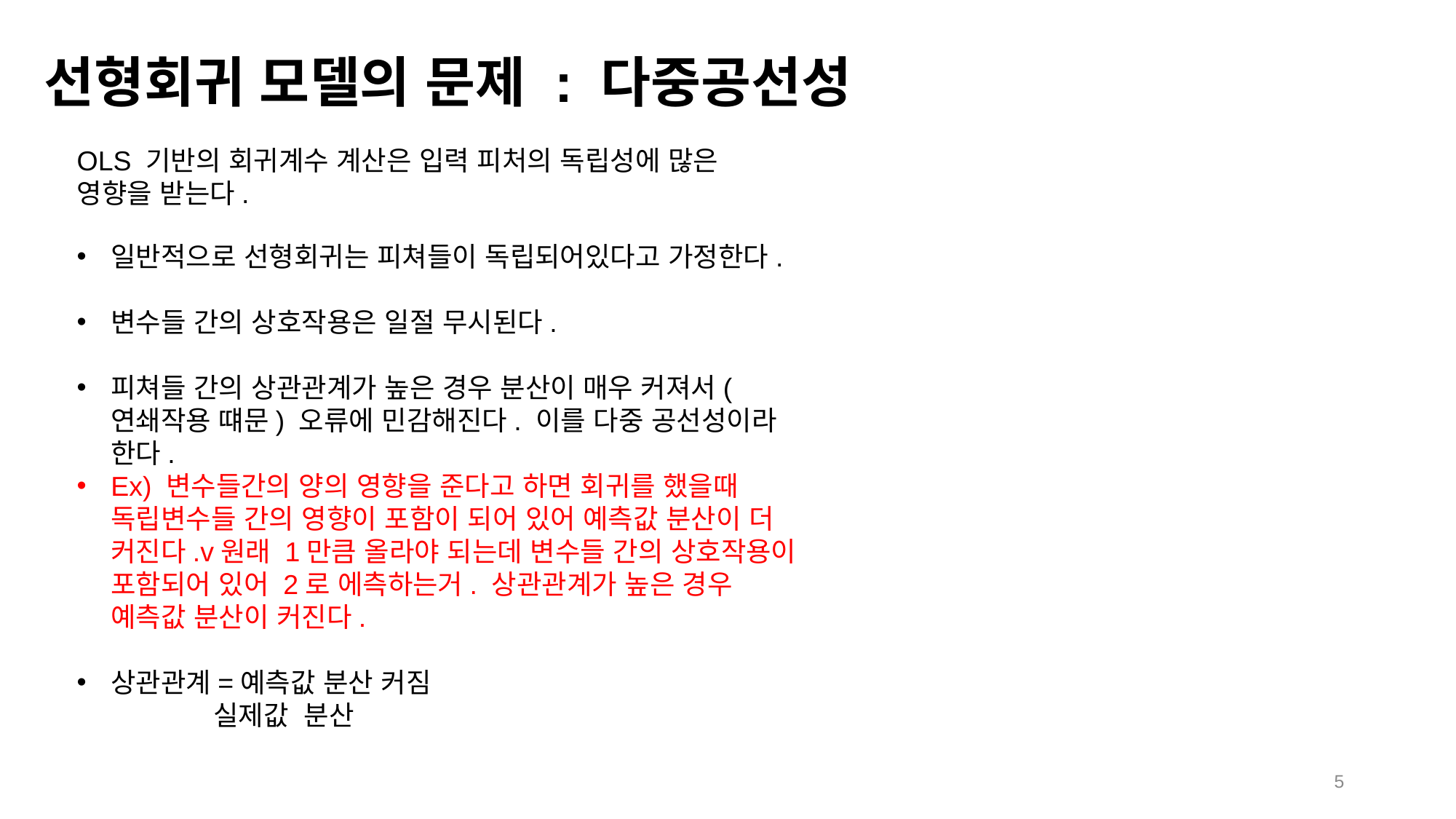

선형회귀 모델의 문제 : 다중공선성
OLS 기반의 회귀계수 계산은 입력 피처의 독립성에 많은 영향을 받는다.

일반적으로 선형회귀는 피쳐들이 독립되어있다고 가정한다.

변수들 간의 상호작용은 일절 무시된다.

피쳐들 간의 상관관계가 높은 경우 분산이 매우 커져서(연쇄작용 떄문) 오류에 민감해진다. 이를 다중 공선성이라 한다.
Ex) 변수들간의 양의 영향을 준다고 하면 회귀를 했을때 독립변수들 간의 영향이 포함이 되어 있어 예측값 분산이 더 커진다.v원래 1만큼 올라야 되는데 변수들 간의 상호작용이 포함되어 있어 2로 에측하는거. 상관관계가 높은 경우 예측값 분산이 커진다.

상관관계=예측값 분산 커짐
                 실제값  분산

5